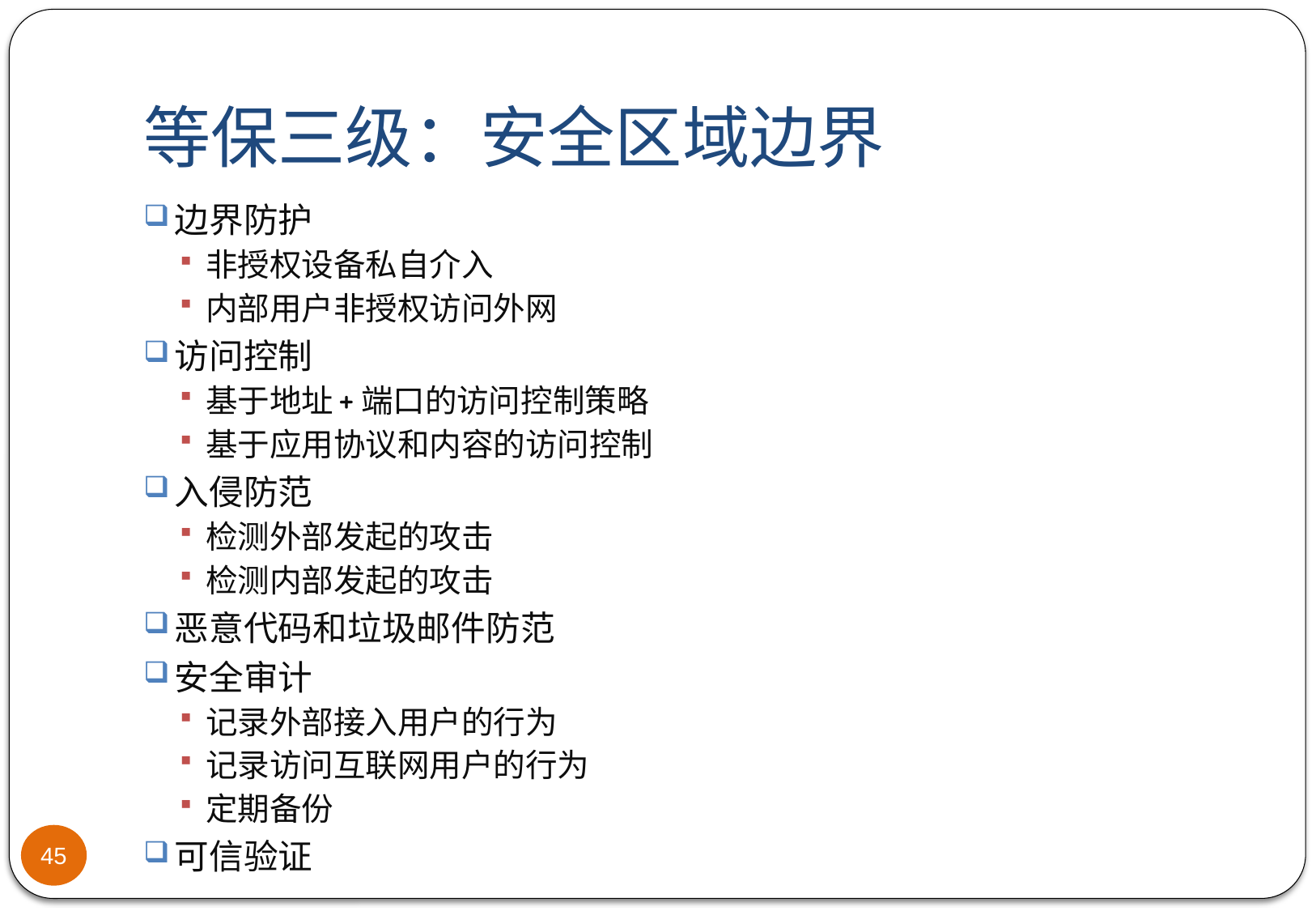

# 等保三级：安全区域边界
边界防护
非授权设备私自介入
内部用户非授权访问外网
访问控制
基于地址+端口的访问控制策略
基于应用协议和内容的访问控制
入侵防范
检测外部发起的攻击
检测内部发起的攻击
恶意代码和垃圾邮件防范
安全审计
记录外部接入用户的行为
记录访问互联网用户的行为
定期备份
可信验证

45